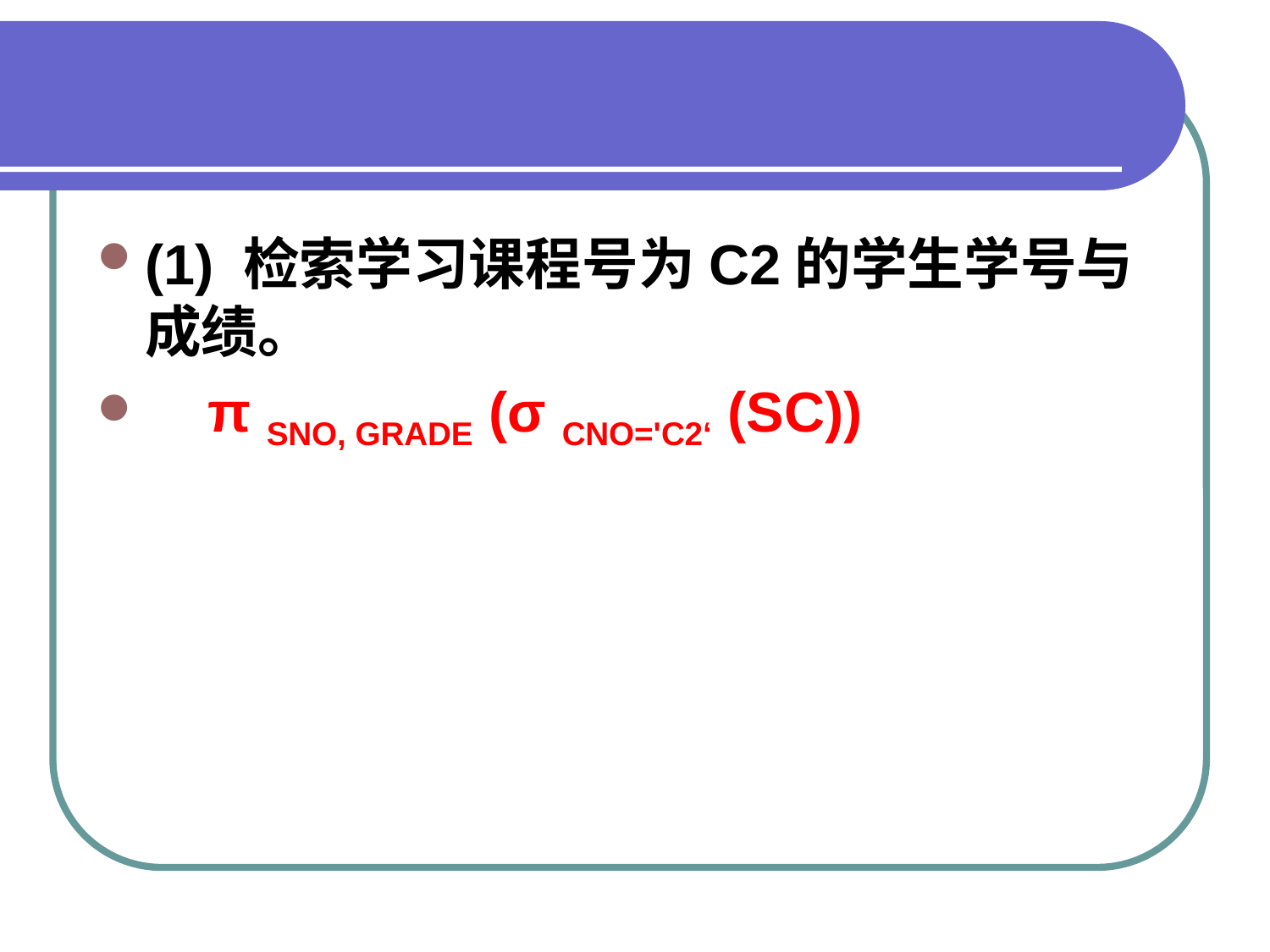

#
(1) 检索学习课程号为C2的学生学号与成绩。
    π SNO, GRADE (σ CNO='C2‘ (SC))